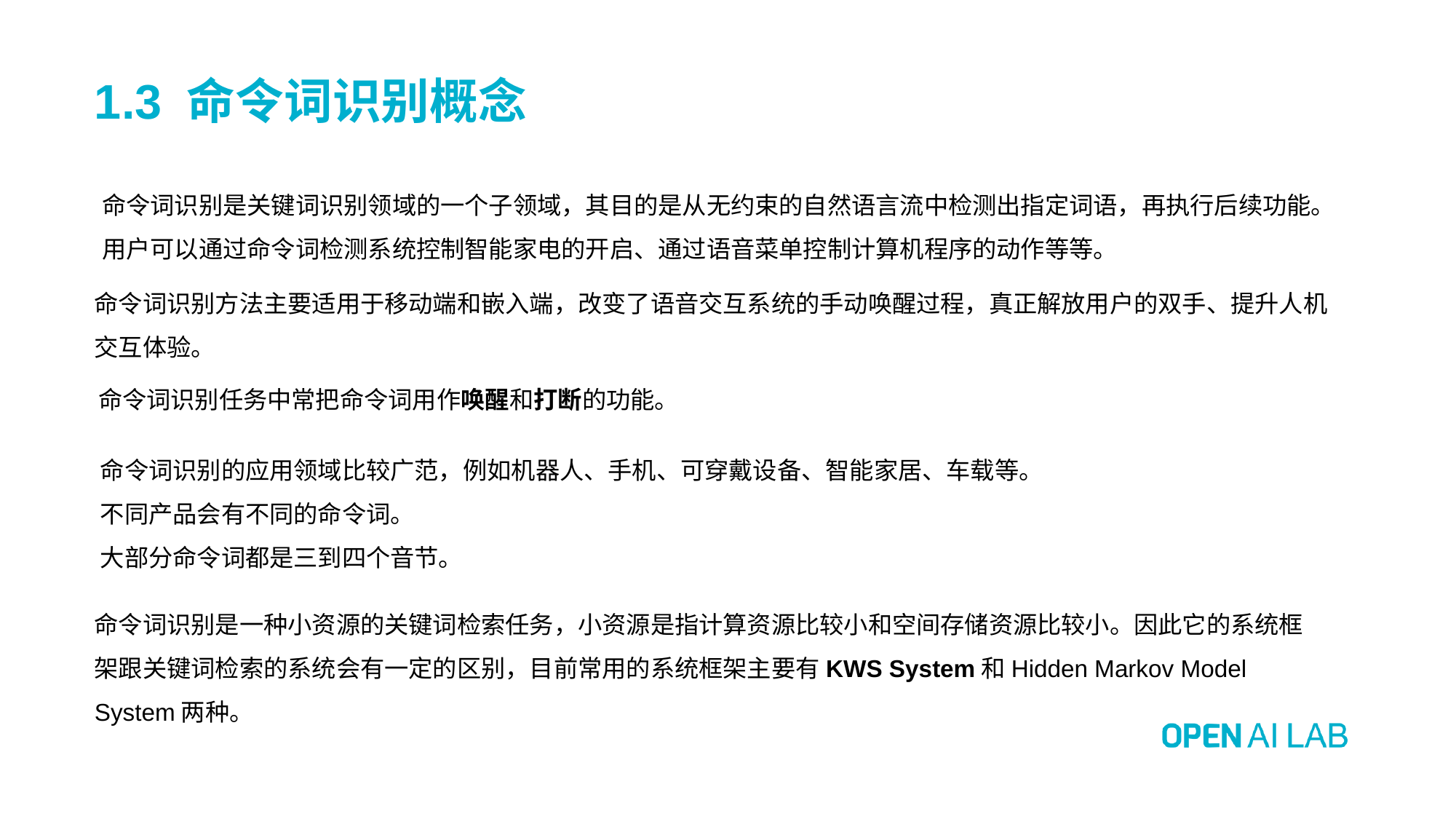

# 1.3 命令词识别概念
命令词识别是关键词识别领域的一个子领域，其目的是从无约束的自然语言流中检测出指定词语，再执行后续功能。
用户可以通过命令词检测系统控制智能家电的开启、通过语音菜单控制计算机程序的动作等等。
命令词识别方法主要适用于移动端和嵌入端，改变了语音交互系统的手动唤醒过程，真正解放用户的双手、提升人机交互体验。
命令词识别任务中常把命令词用作唤醒和打断的功能。
命令词识别的应用领域比较广范，例如机器人、手机、可穿戴设备、智能家居、车载等。
不同产品会有不同的命令词。
大部分命令词都是三到四个音节。
命令词识别是一种小资源的关键词检索任务，小资源是指计算资源比较小和空间存储资源比较小。因此它的系统框架跟关键词检索的系统会有一定的区别，目前常用的系统框架主要有KWS System和Hidden Markov Model System两种。